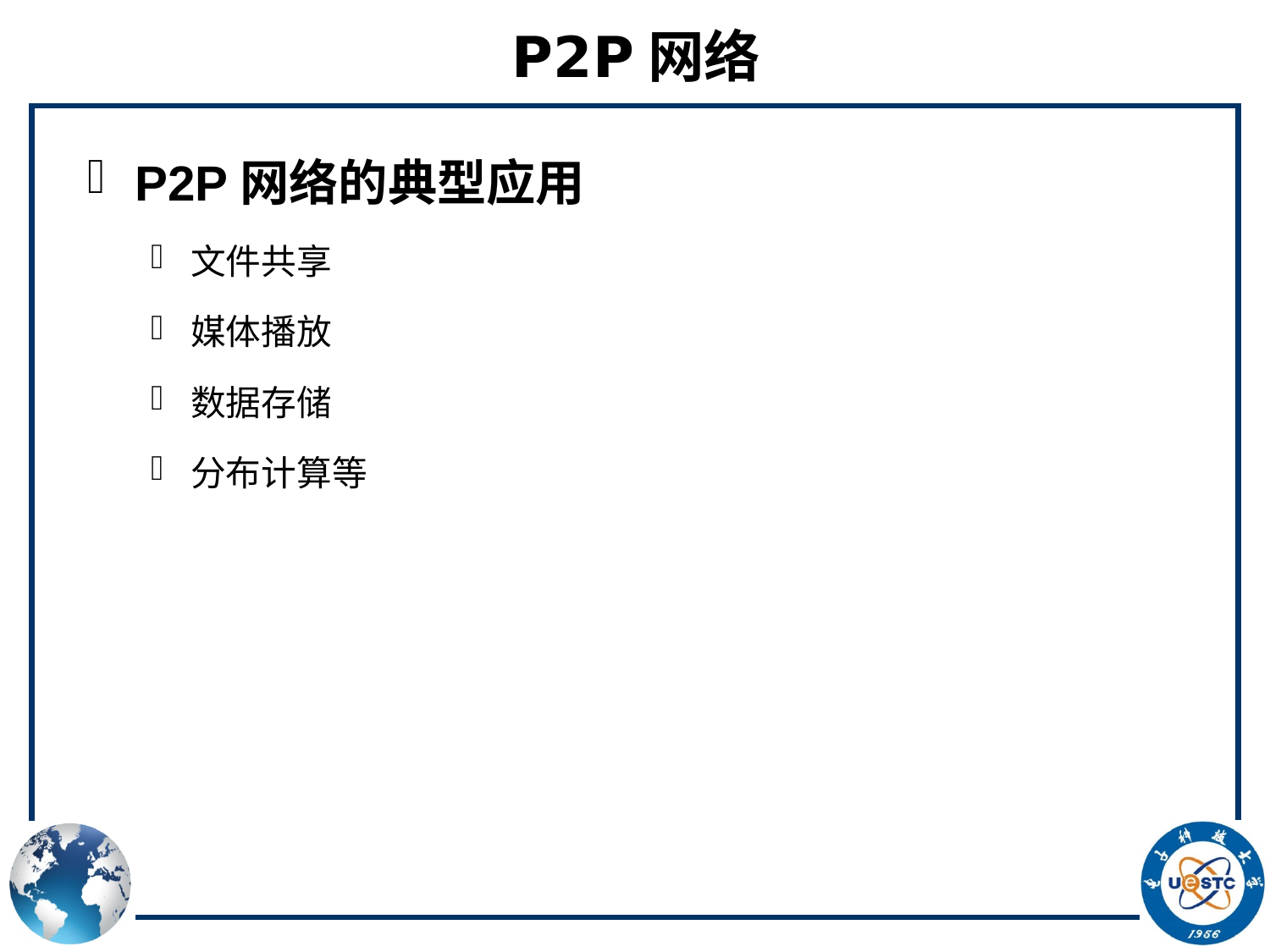

# P2P网络
P2P网络的典型应用
文件共享
媒体播放
数据存储
分布计算等